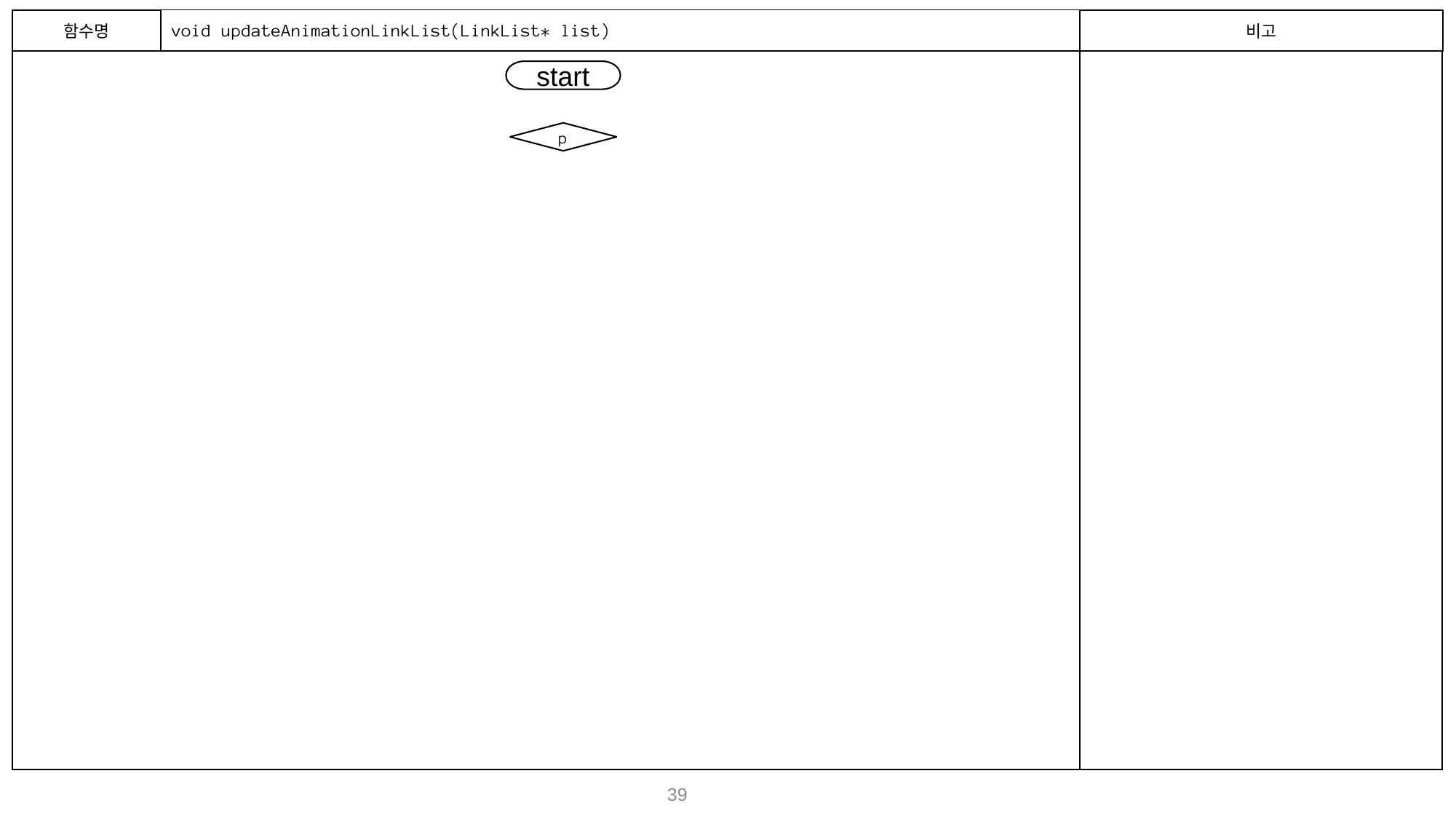

함수명
# void updateAnimationLinkList(LinkList* list)
비고

start
p
39